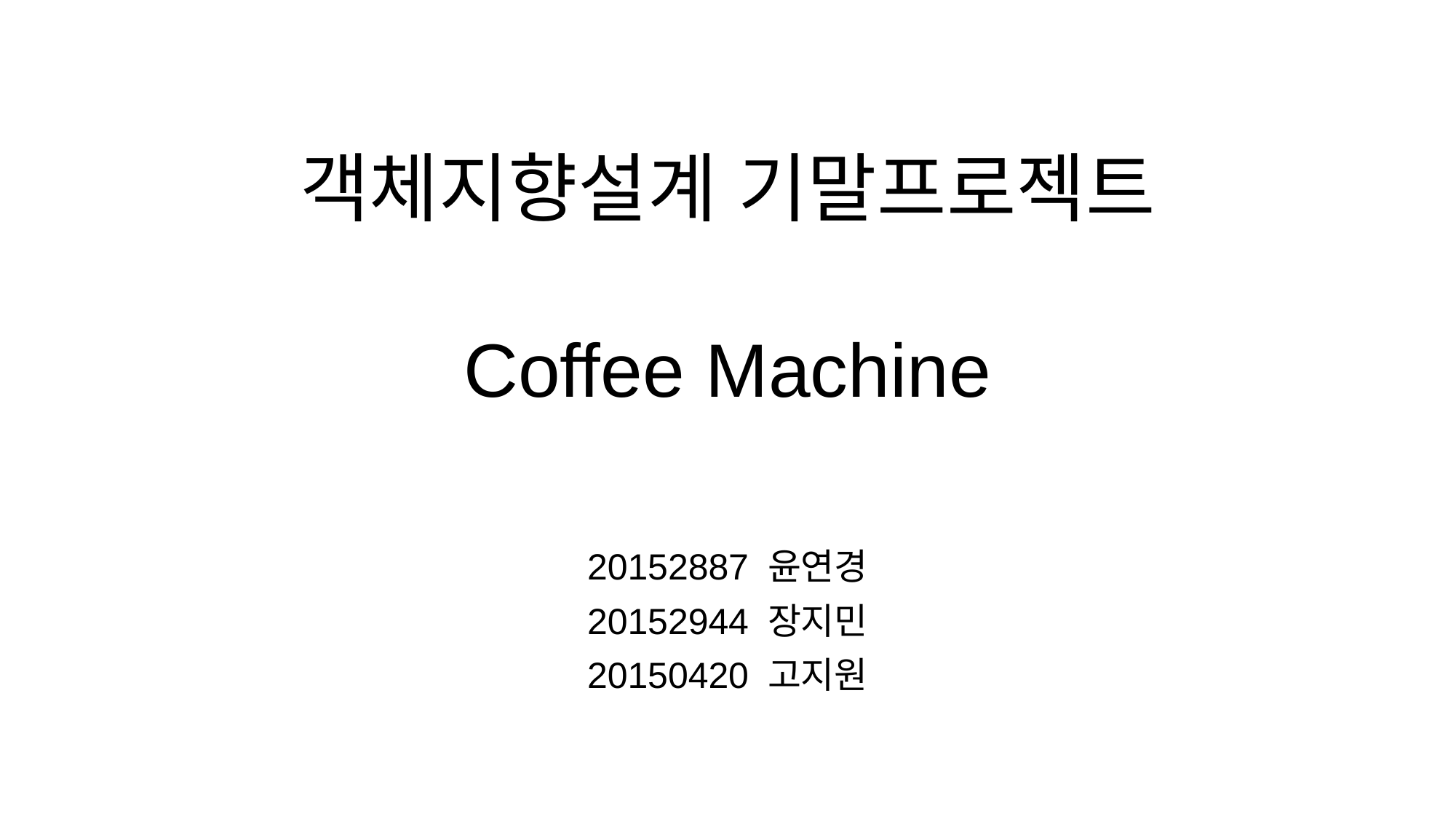

# 객체지향설계 기말프로젝트 Coffee Machine
20152887 윤연경
20152944 장지민
20150420 고지원